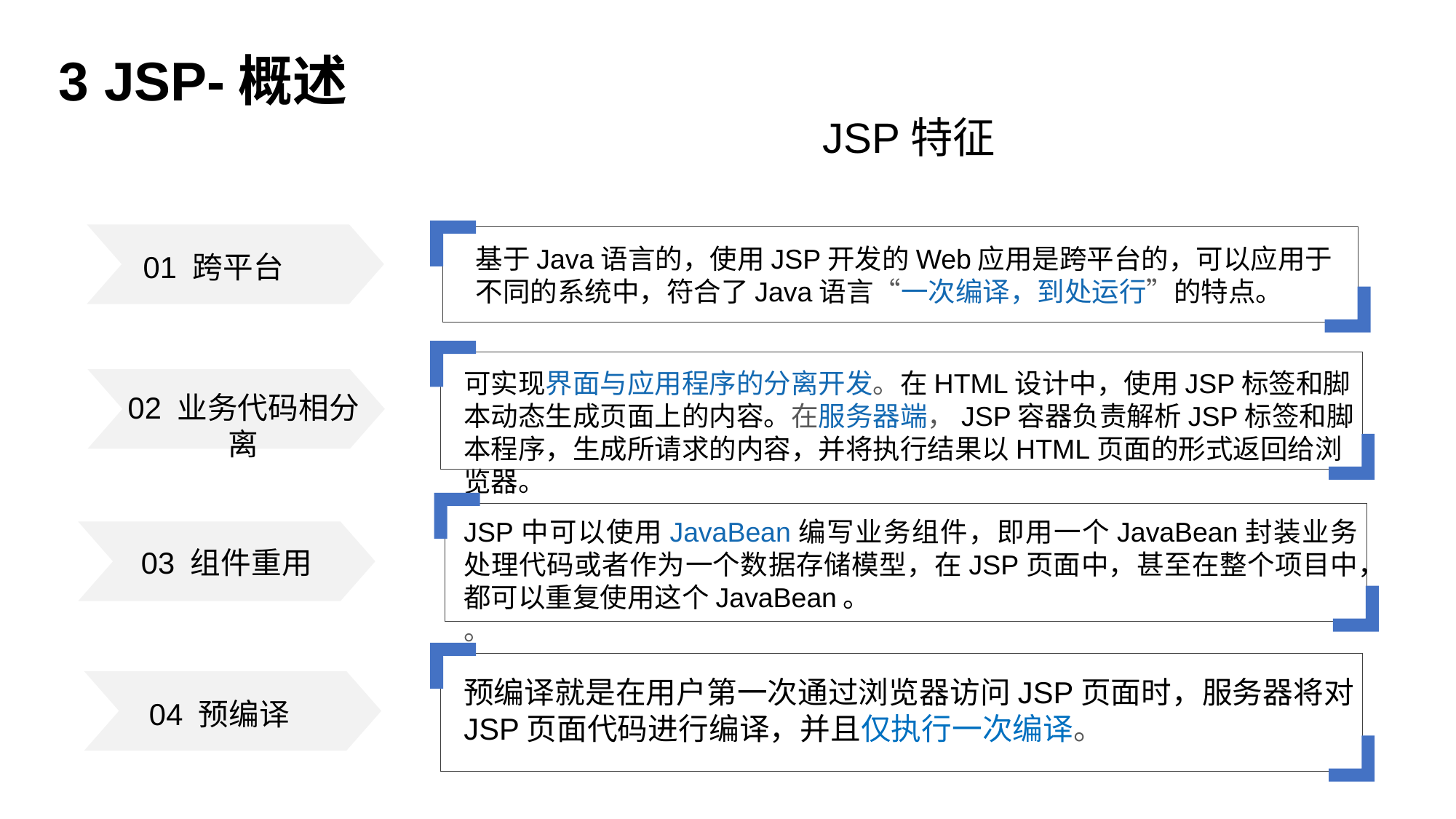

3 JSP-概述
JSP特征

基于Java语言的，使用JSP开发的Web应用是跨平台的，可以应用于不同的系统中，符合了Java语言“一次编译，到处运行”的特点。
01 跨平台

可实现界面与应用程序的分离开发。在HTML设计中，使用JSP标签和脚本动态生成页面上的内容。在服务器端，JSP容器负责解析JSP标签和脚本程序，生成所请求的内容，并将执行结果以HTML页面的形式返回给浏览器。

02 业务代码相分离

JSP中可以使用JavaBean编写业务组件，即用一个JavaBean封装业务处理代码或者作为一个数据存储模型，在JSP页面中，甚至在整个项目中，都可以重复使用这个JavaBean。
。

03 组件重用

预编译就是在用户第一次通过浏览器访问JSP页面时，服务器将对JSP页面代码进行编译，并且仅执行一次编译。

04 预编译